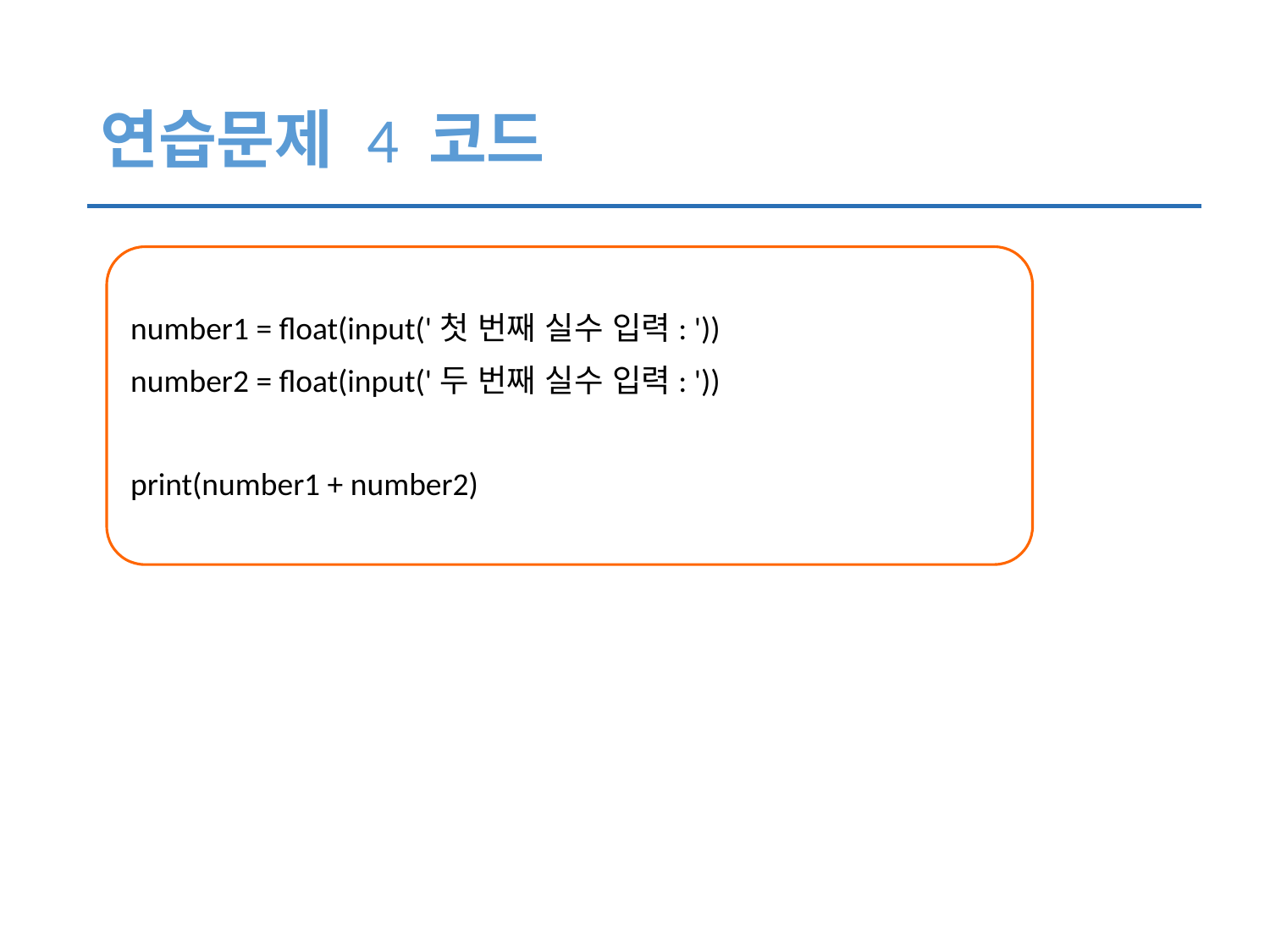

# 연습문제 4 코드

number1 = float(input('첫 번째 실수 입력: '))
number2 = float(input('두 번째 실수 입력: '))

print(number1 + number2)